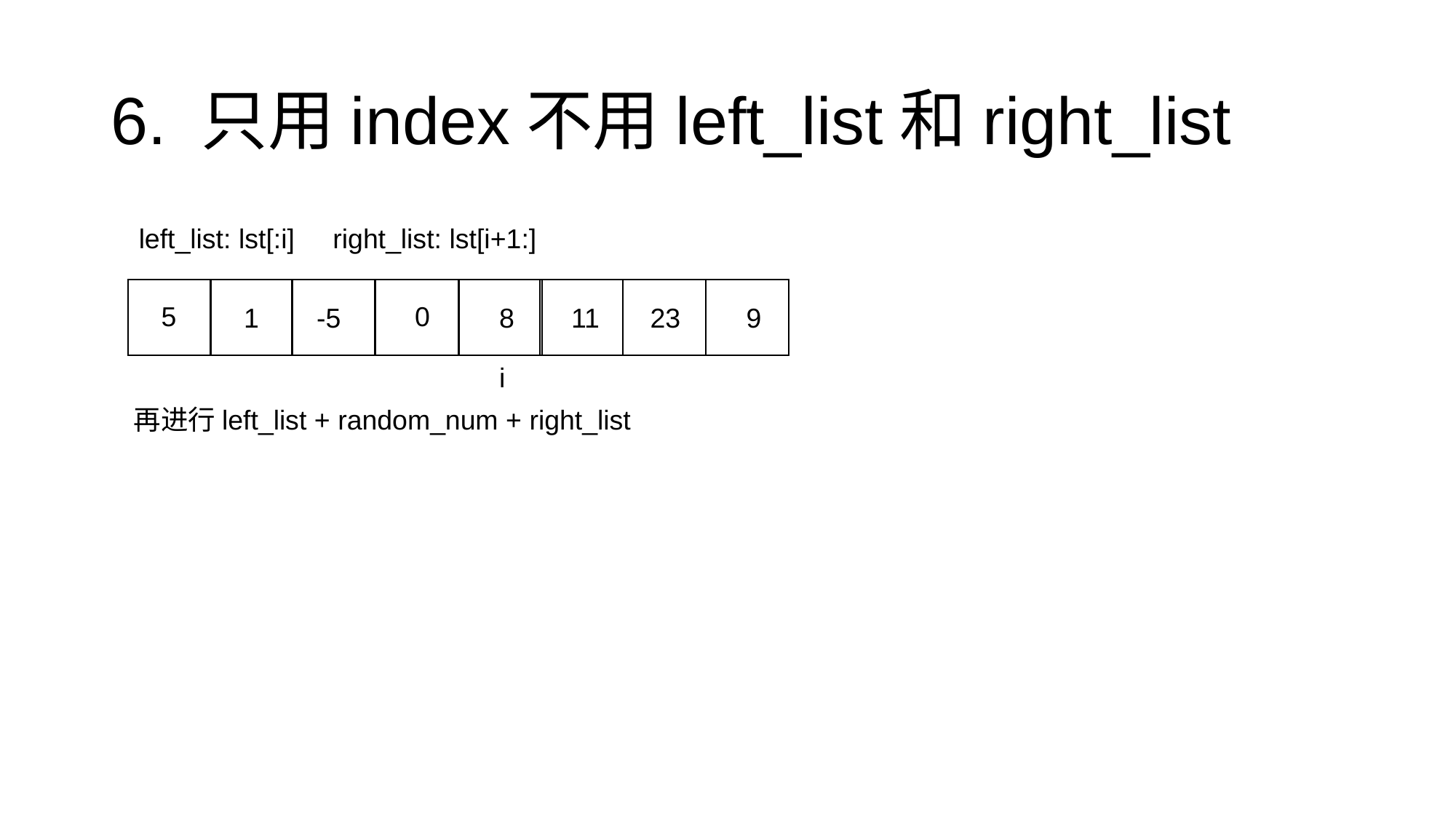

# 6. 只用index不用left_list和right_list
left_list: lst[:i]     right_list: lst[i+1:]

5
0
1
-5
8
11
23
9
i
再进行left_list + random_num + right_list